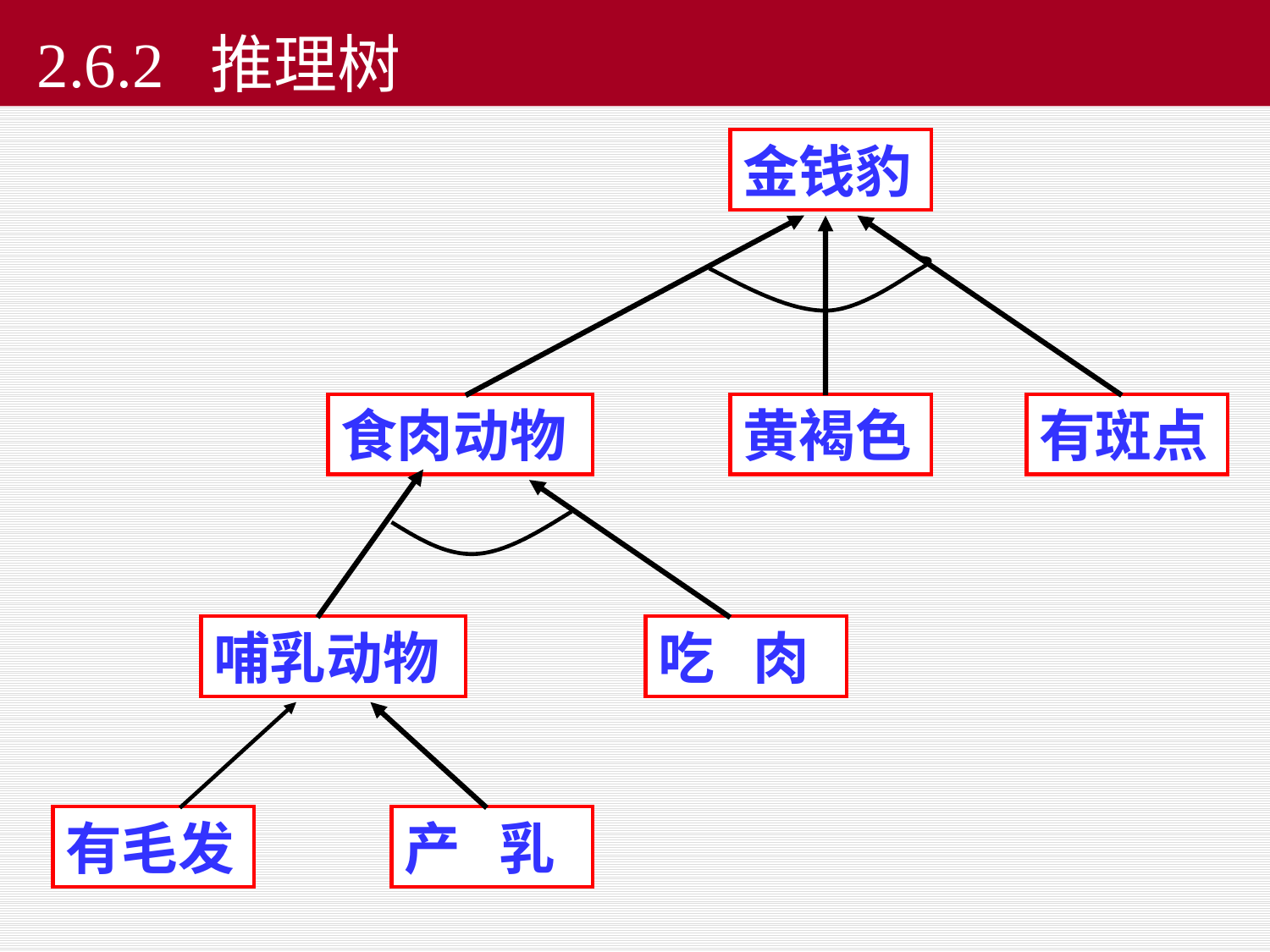

2.6.2  推理树

金钱豹
食肉动物
黄褐色
有斑点
哺乳动物
吃   肉
有毛发
产   乳